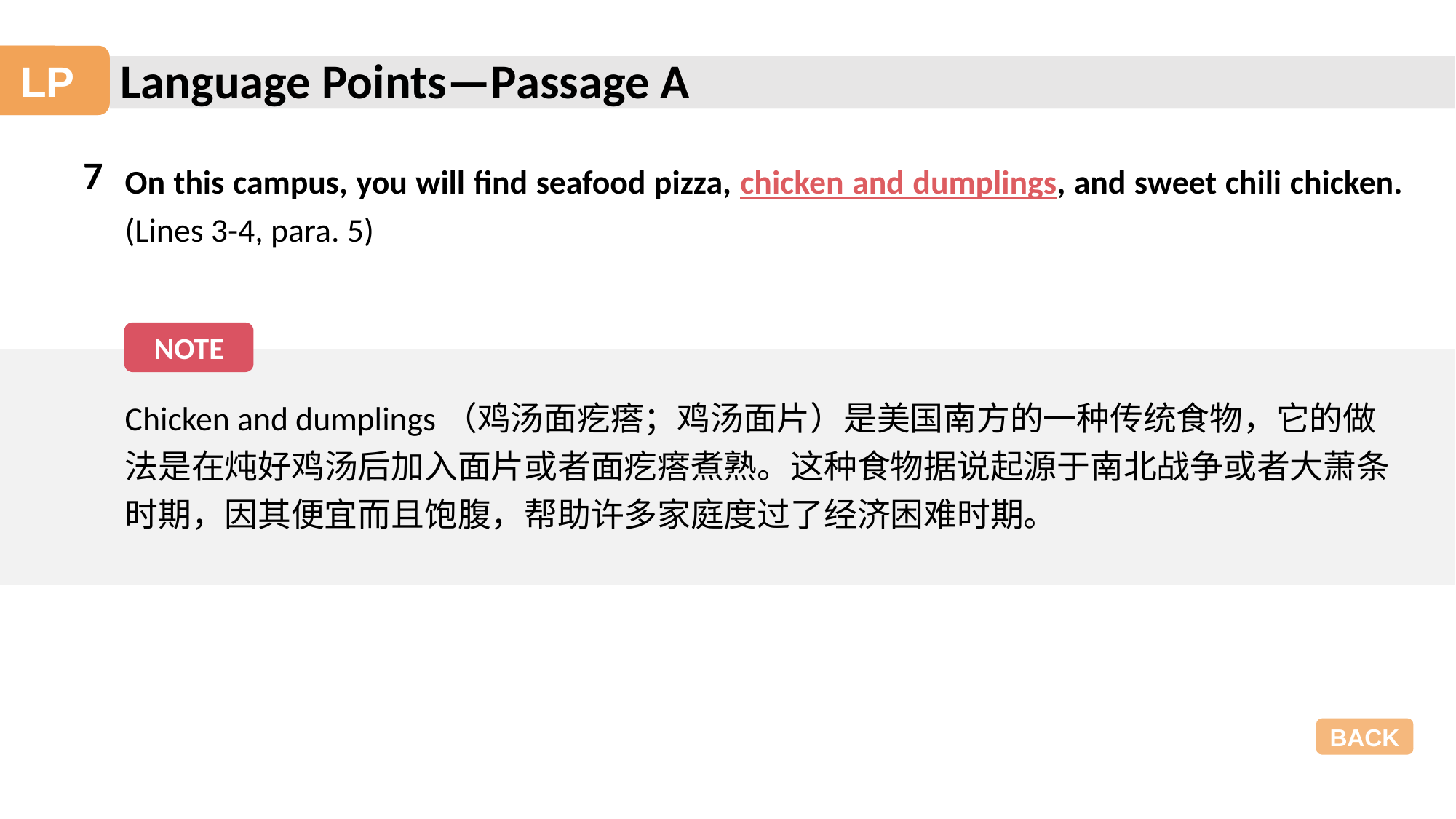

Language Points—Passage A
LP

7
On this campus, you will find seafood pizza, chicken and dumplings, and sweet chili chicken. (Lines 3-4, para. 5)
NOTE

Chicken and dumplings（鸡汤面疙瘩；鸡汤面片）是美国南方的一种传统食物，它的做法是在炖好鸡汤后加入面片或者面疙瘩煮熟。这种食物据说起源于南北战争或者大萧条时期，因其便宜而且饱腹，帮助许多家庭度过了经济困难时期。
BACK